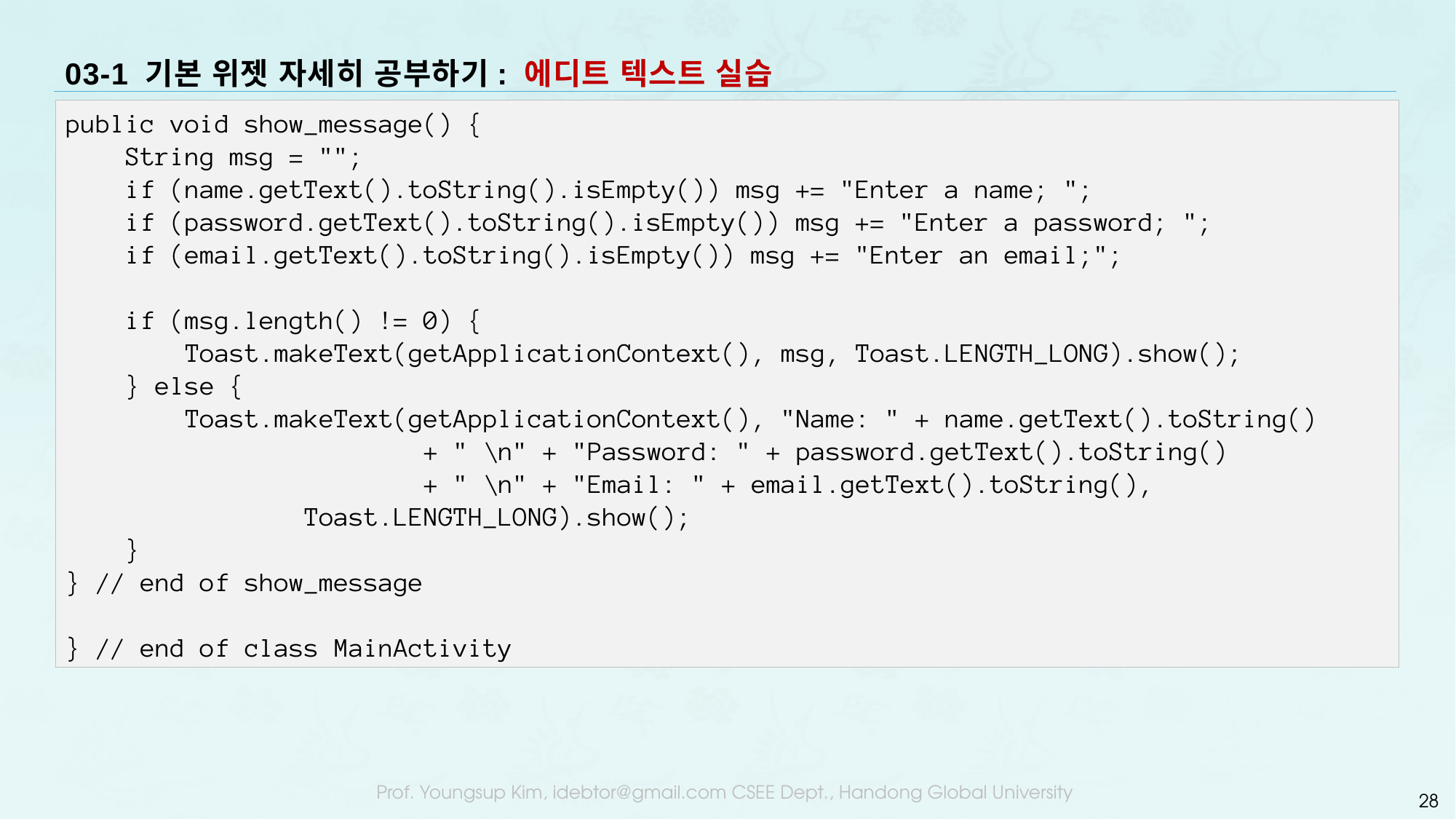

# 03-1 기본 위젯 자세히 공부하기: 에디트 텍스트 실습

public void show_message() {
    String msg = "";
    if (name.getText().toString().isEmpty()) msg += "Enter a name; ";
    if (password.getText().toString().isEmpty()) msg += "Enter a password; ";
    if (email.getText().toString().isEmpty()) msg += "Enter an email;";
    if (msg.length() != 0) {
        Toast.makeText(getApplicationContext(), msg, Toast.LENGTH_LONG).show();
    } else {
        Toast.makeText(getApplicationContext(), "Name: " + name.getText().toString()
                        + " \n" + "Password: " + password.getText().toString()
                        + " \n" + "Email: " + email.getText().toString(),
                Toast.LENGTH_LONG).show();
    }
} // end of show_message

} // end of class MainActivity
28